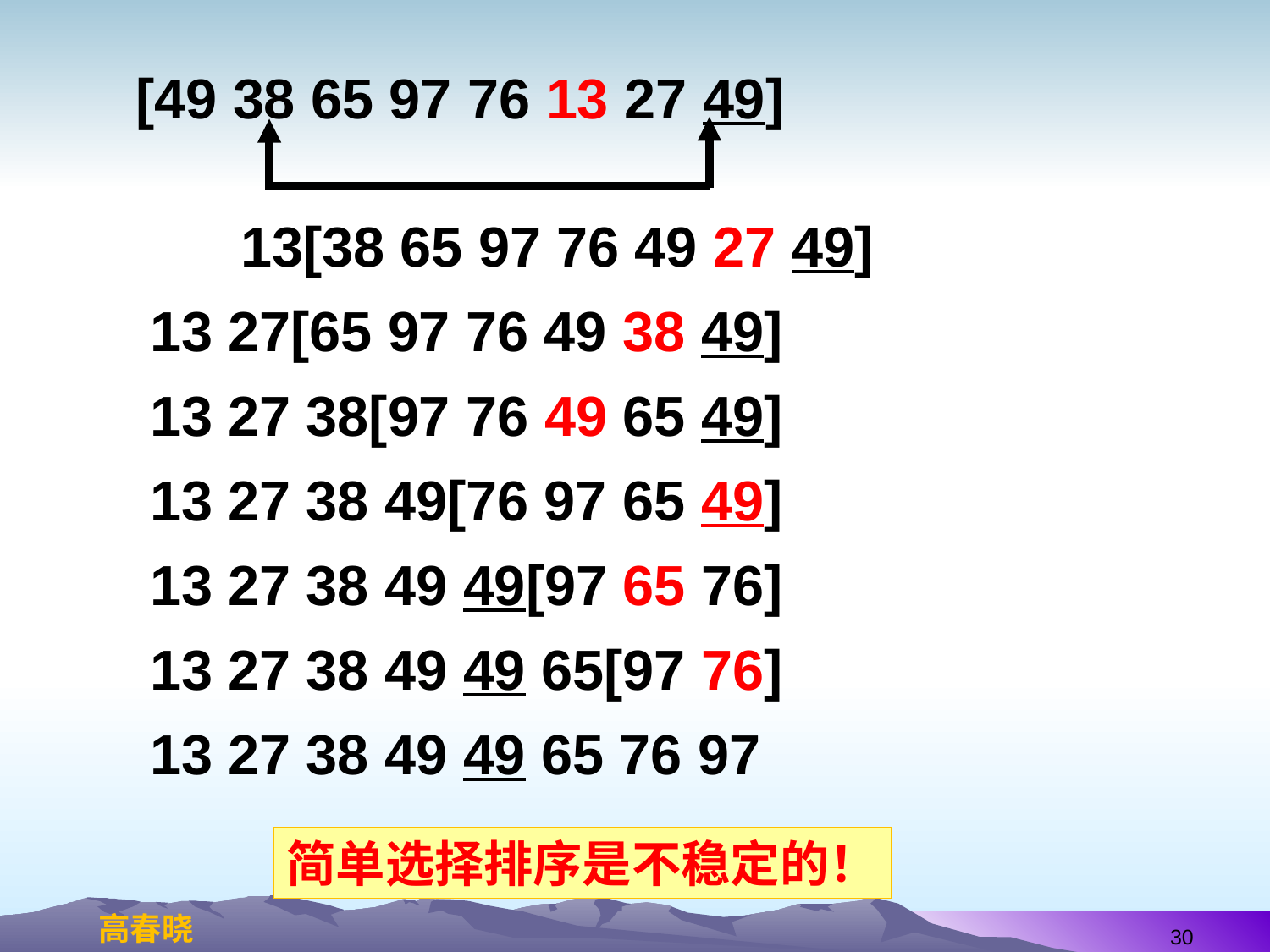

[49 38 65 97 76 13 27 49]
 13[38 65 97 76 49 27 49]
     13 27[65 97 76 49 38 49]
     13 27 38[97 76 49 65 49]
     13 27 38 49[76 97 65 49]
     13 27 38 49 49[97 65 76]
     13 27 38 49 49 65[97 76]
     13 27 38 49 49 65 76 97
简单选择排序是不稳定的！
30